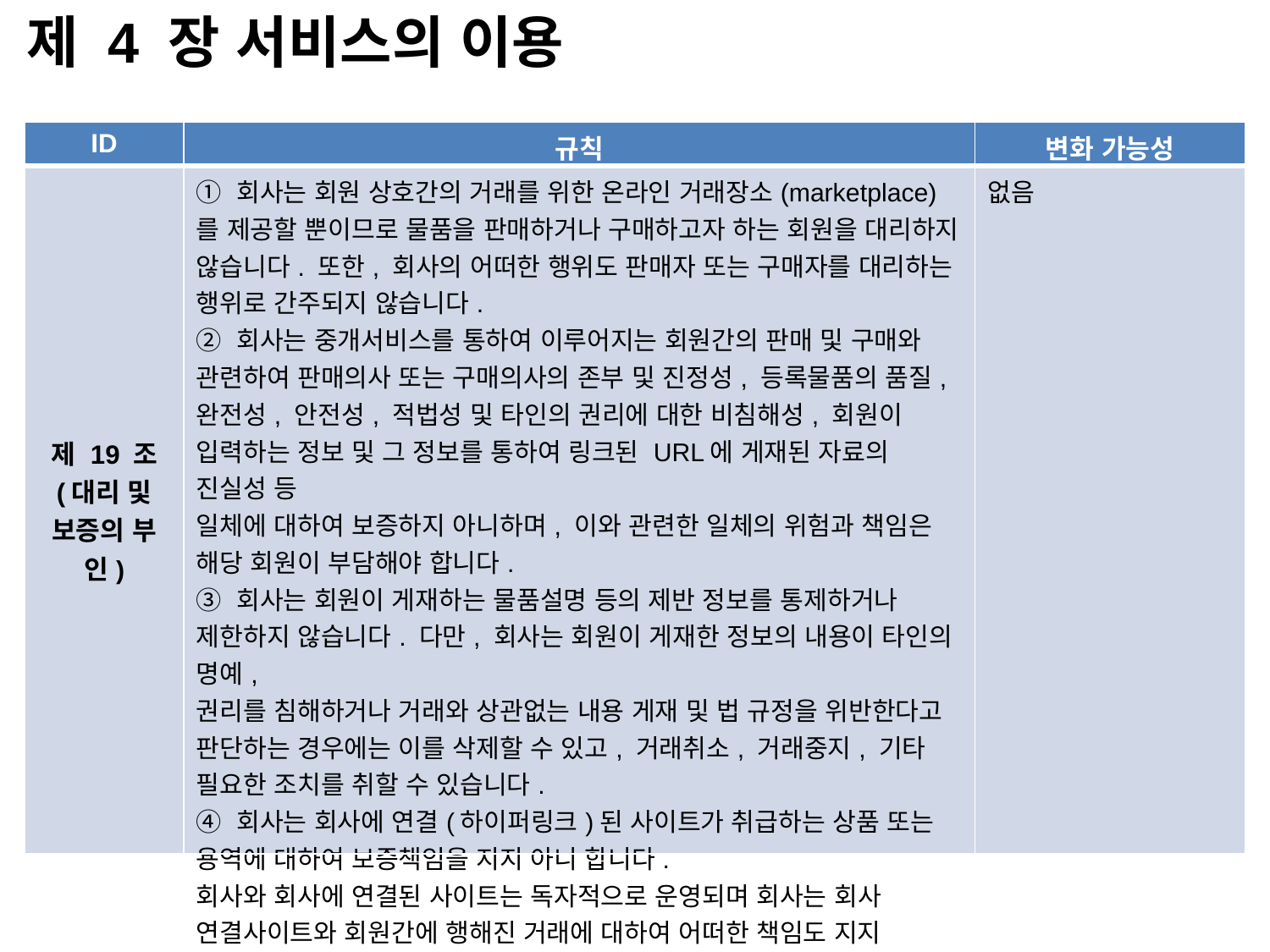

제 4 장 서비스의 이용
| ID | 규칙 | 변화 가능성 |
| --- | --- | --- |
| 제 19 조 (대리 및 보증의 부인) | ① 회사는 회원 상호간의 거래를 위한 온라인 거래장소(marketplace)를 제공할 뿐이므로 물품을 판매하거나 구매하고자 하는 회원을 대리하지 않습니다. 또한, 회사의 어떠한 행위도 판매자 또는 구매자를 대리하는 행위로 간주되지 않습니다. ② 회사는 중개서비스를 통하여 이루어지는 회원간의 판매 및 구매와 관련하여 판매의사 또는 구매의사의 존부 및 진정성, 등록물품의 품질, 완전성, 안전성, 적법성 및 타인의 권리에 대한 비침해성, 회원이 입력하는 정보 및 그 정보를 통하여 링크된 URL에 게재된 자료의 진실성 등 일체에 대하여 보증하지 아니하며, 이와 관련한 일체의 위험과 책임은 해당 회원이 부담해야 합니다. ③ 회사는 회원이 게재하는 물품설명 등의 제반 정보를 통제하거나 제한하지 않습니다. 다만, 회사는 회원이 게재한 정보의 내용이 타인의 명예, 권리를 침해하거나 거래와 상관없는 내용 게재 및 법 규정을 위반한다고 판단하는 경우에는 이를 삭제할 수 있고, 거래취소, 거래중지, 기타  필요한 조치를 취할 수 있습니다. ④ 회사는 회사에 연결(하이퍼링크)된 사이트가 취급하는 상품 또는 용역에 대하여 보증책임을 지지 아니 합니다. 회사와 회사에 연결된 사이트는 독자적으로 운영되며 회사는 회사 연결사이트와 회원간에 행해진 거래에 대하여 어떠한 책임도 지지 아니합니다. | 없음 |